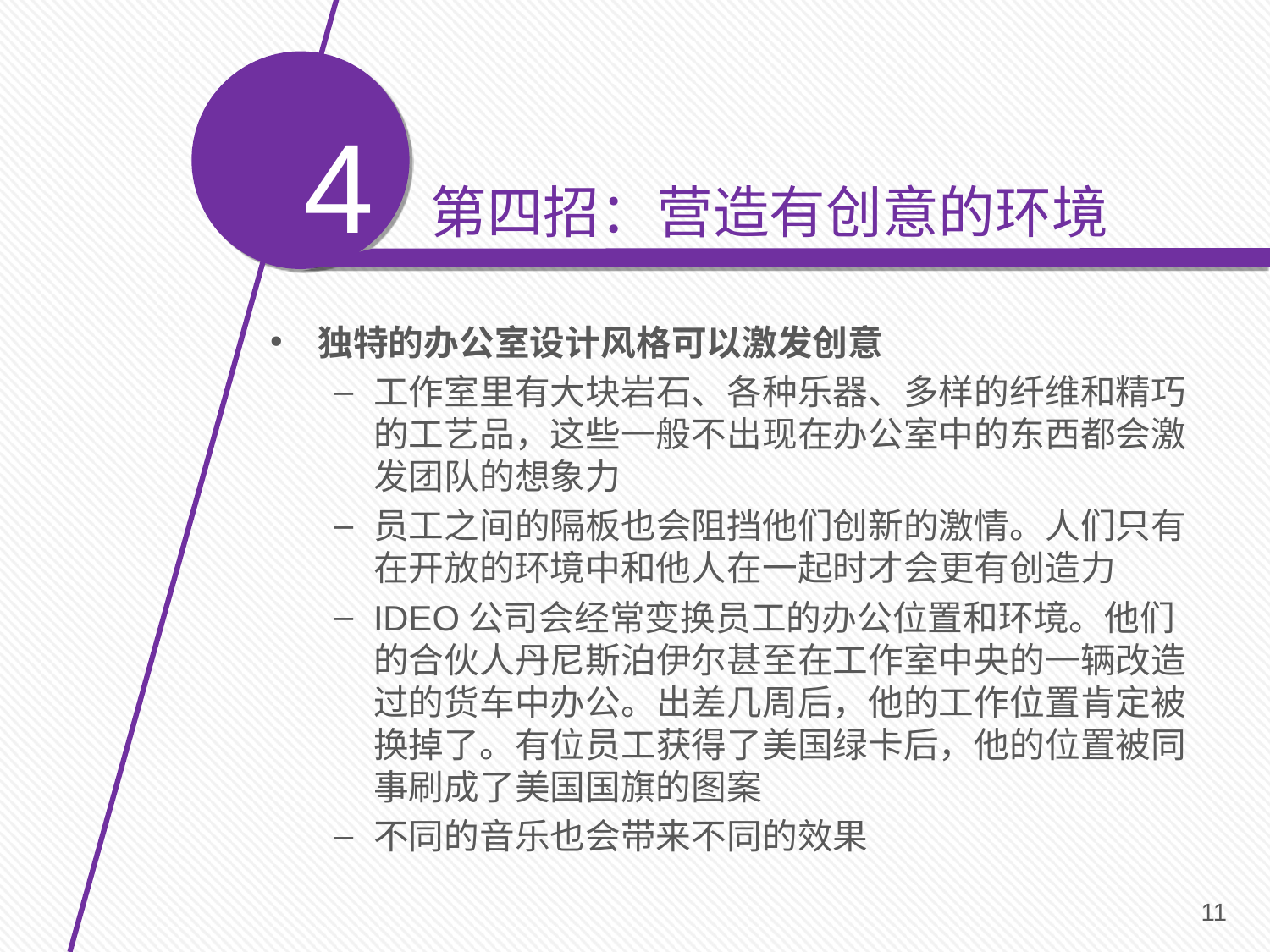

4  第四招：营造有创意的环境

独特的办公室设计风格可以激发创意
工作室里有大块岩石、各种乐器、多样的纤维和精巧的工艺品，这些一般不出现在办公室中的东西都会激发团队的想象力
员工之间的隔板也会阻挡他们创新的激情。人们只有在开放的环境中和他人在一起时才会更有创造力
IDEO公司会经常变换员工的办公位置和环境。他们的合伙人丹尼斯泊伊尔甚至在工作室中央的一辆改造过的货车中办公。出差几周后，他的工作位置肯定被换掉了。有位员工获得了美国绿卡后，他的位置被同事刷成了美国国旗的图案
不同的音乐也会带来不同的效果
11